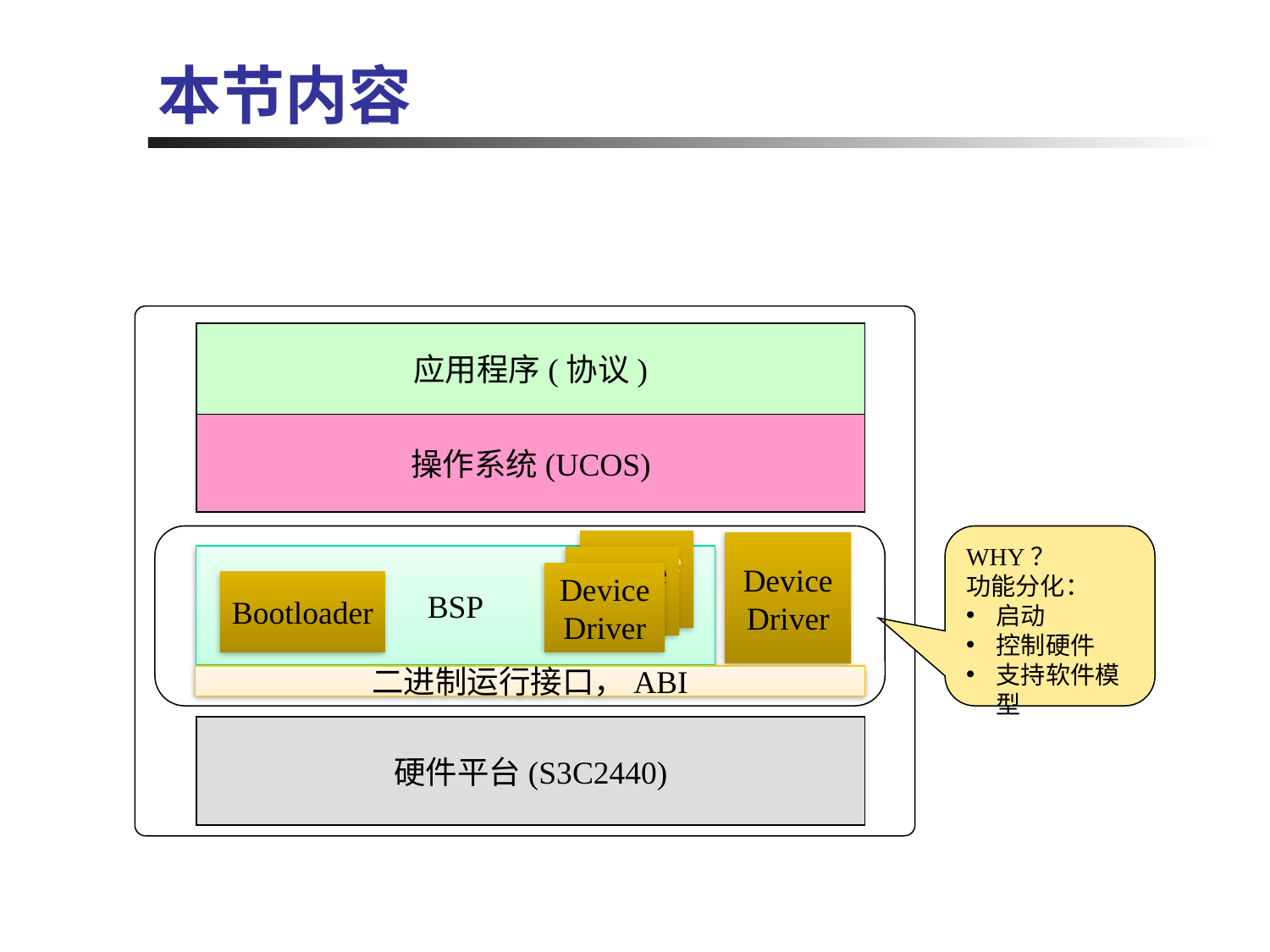

# 本节内容

应用程序(协议)
操作系统(UCOS)
Device
Driver
Device
Driver
BSP
Device
Driver
Device
Driver
Bootloader
二进制运行接口，ABI
硬件平台(S3C2440)

WHY？
功能分化：
启动
控制硬件
支持软件模型